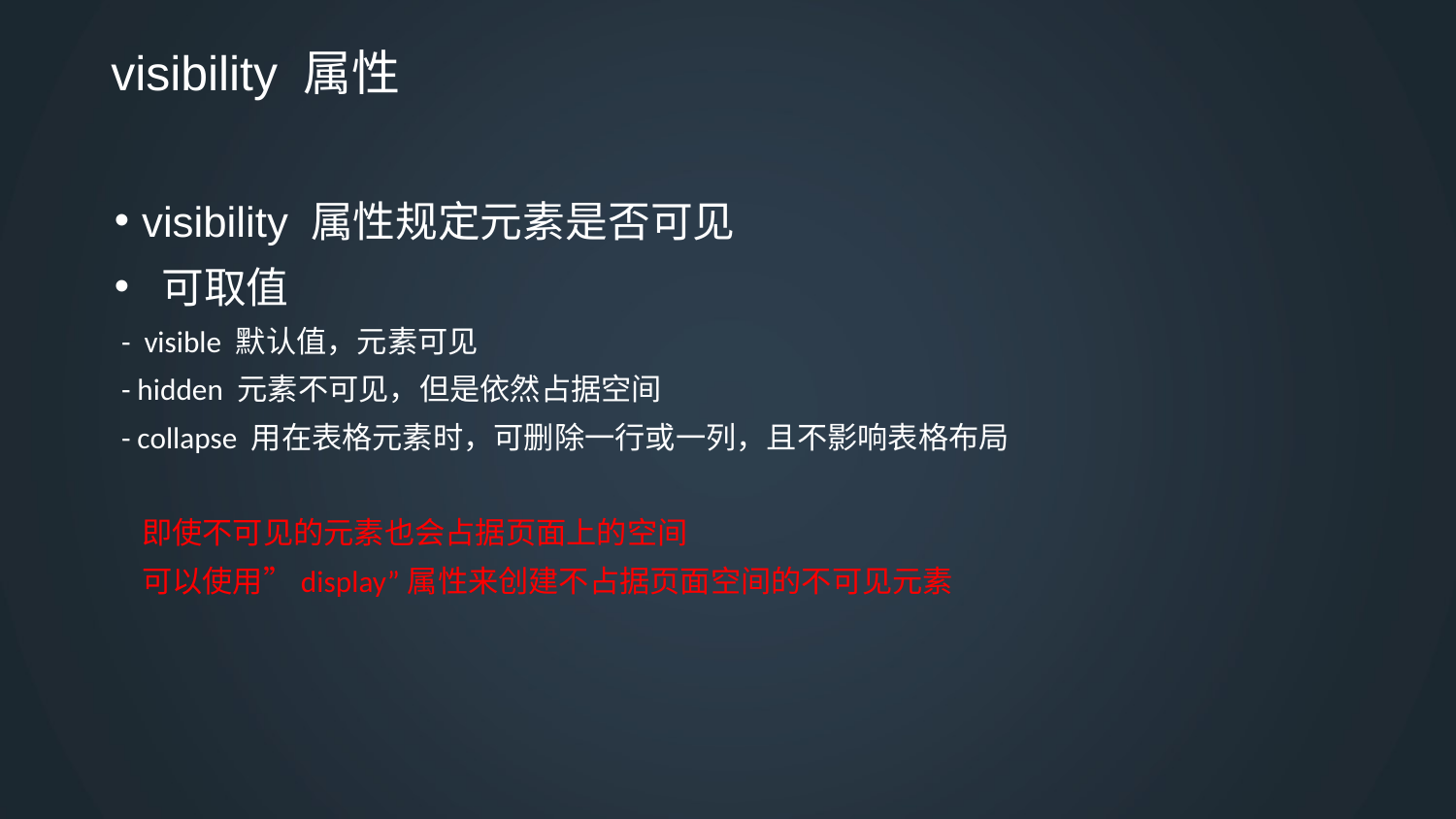

# visibility 属性
visibility 属性规定元素是否可见
 可取值
 -  visible 默认值，元素可见
 - hidden 元素不可见，但是依然占据空间
 - collapse 用在表格元素时，可删除一行或一列，且不影响表格布局

   即使不可见的元素也会占据页面上的空间
   可以使用”display”属性来创建不占据页面空间的不可见元素